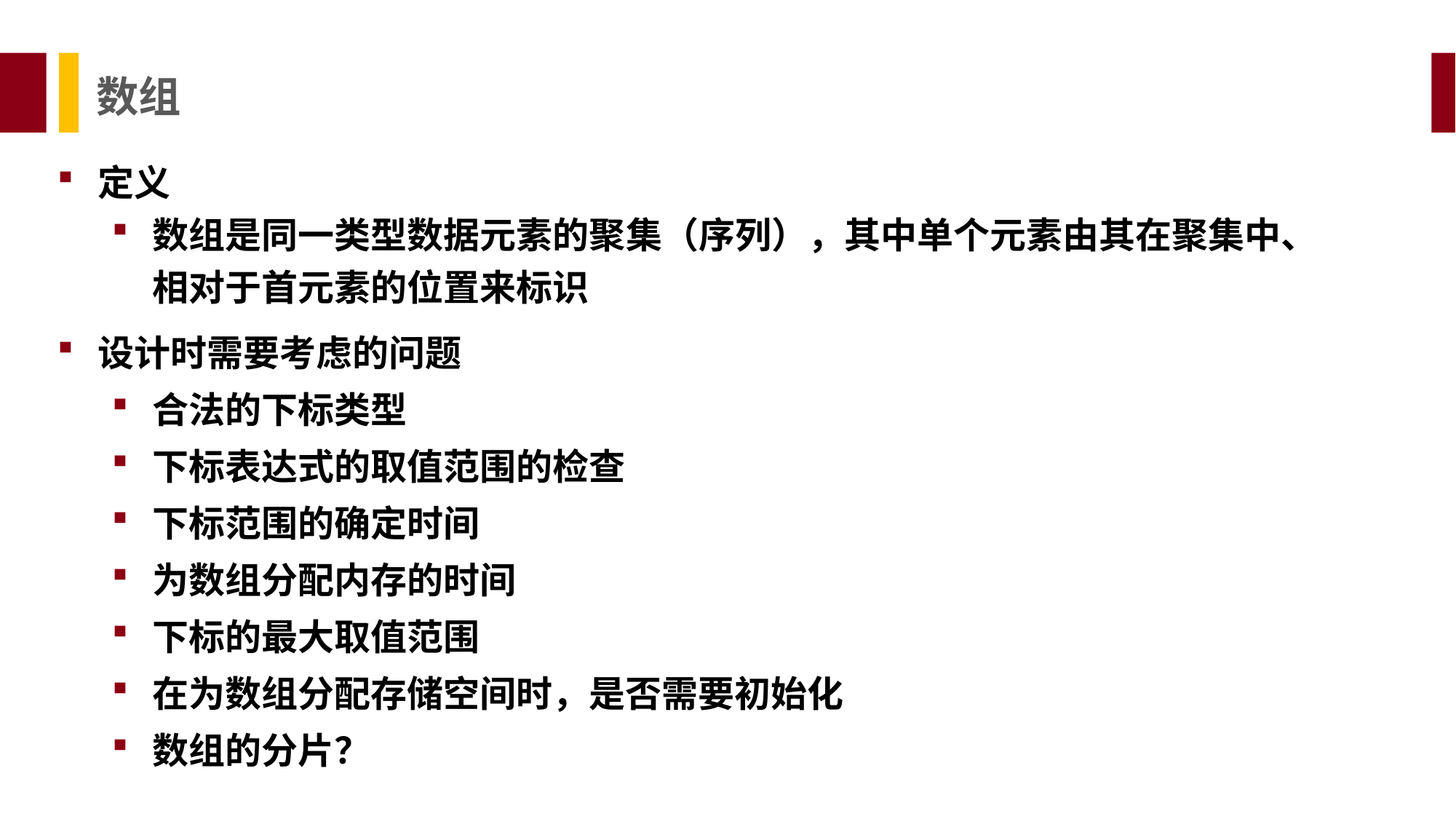

数组
定义
数组是同一类型数据元素的聚集（序列），其中单个元素由其在聚集中、相对于首元素的位置来标识
设计时需要考虑的问题
合法的下标类型
下标表达式的取值范围的检查
下标范围的确定时间
为数组分配内存的时间
下标的最大取值范围
在为数组分配存储空间时，是否需要初始化
数组的分片？